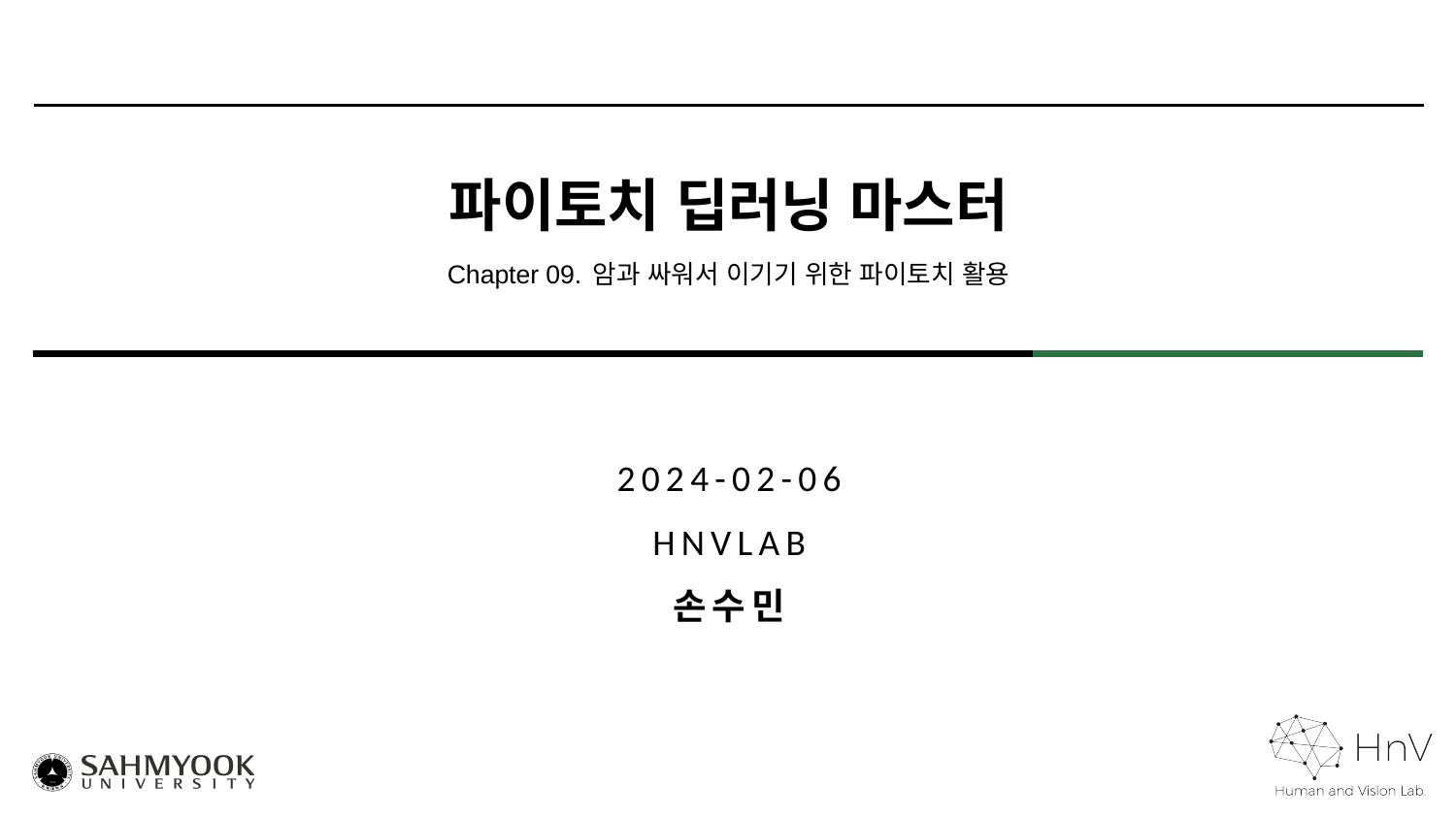

# 파이토치 딥러닝 마스터 Chapter 09. 암과 싸워서 이기기 위한 파이토치 활용
2024-02-06
HNVLAB
손수민